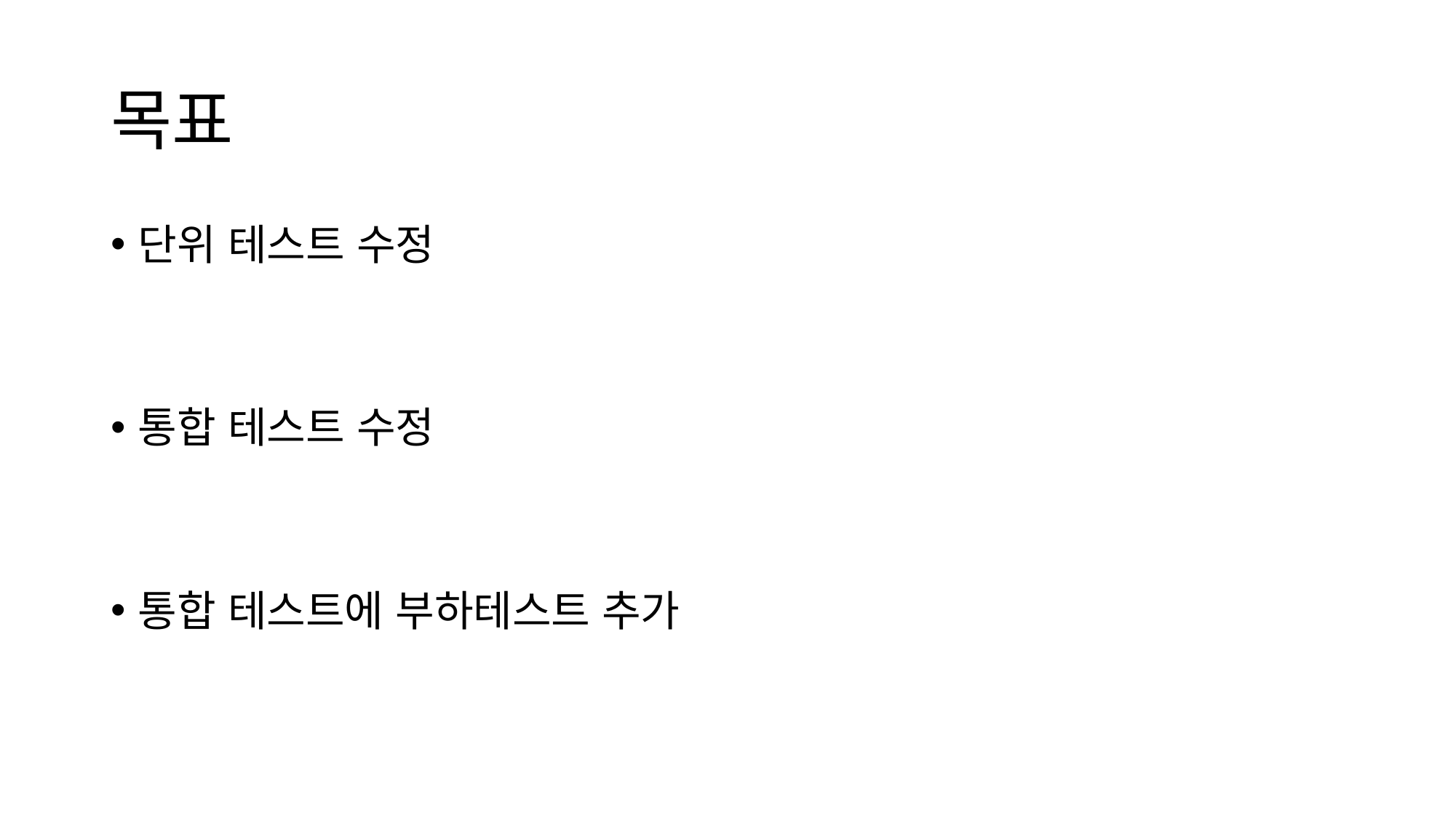

# 목표
단위 테스트 수정

통합 테스트 수정

통합 테스트에 부하테스트 추가